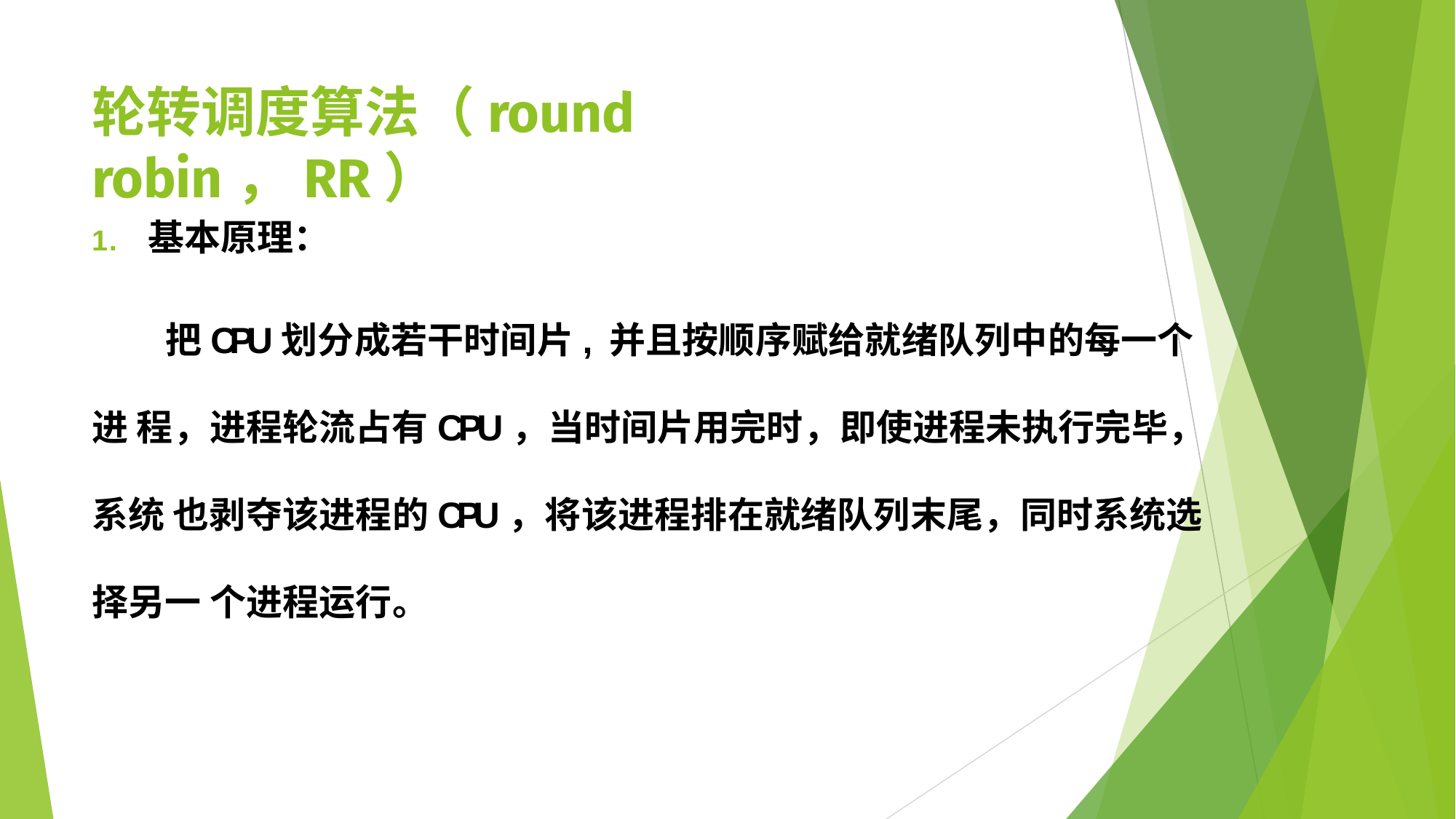

# 轮转调度算法（round robin，RR）
1.	基本原理：
把CPU划分成若干时间片,并且按顺序赋给就绪队列中的每一个进 程，进程轮流占有CPU，当时间片用完时，即使进程未执行完毕，系统 也剥夺该进程的CPU，将该进程排在就绪队列末尾，同时系统选择另一 个进程运行。